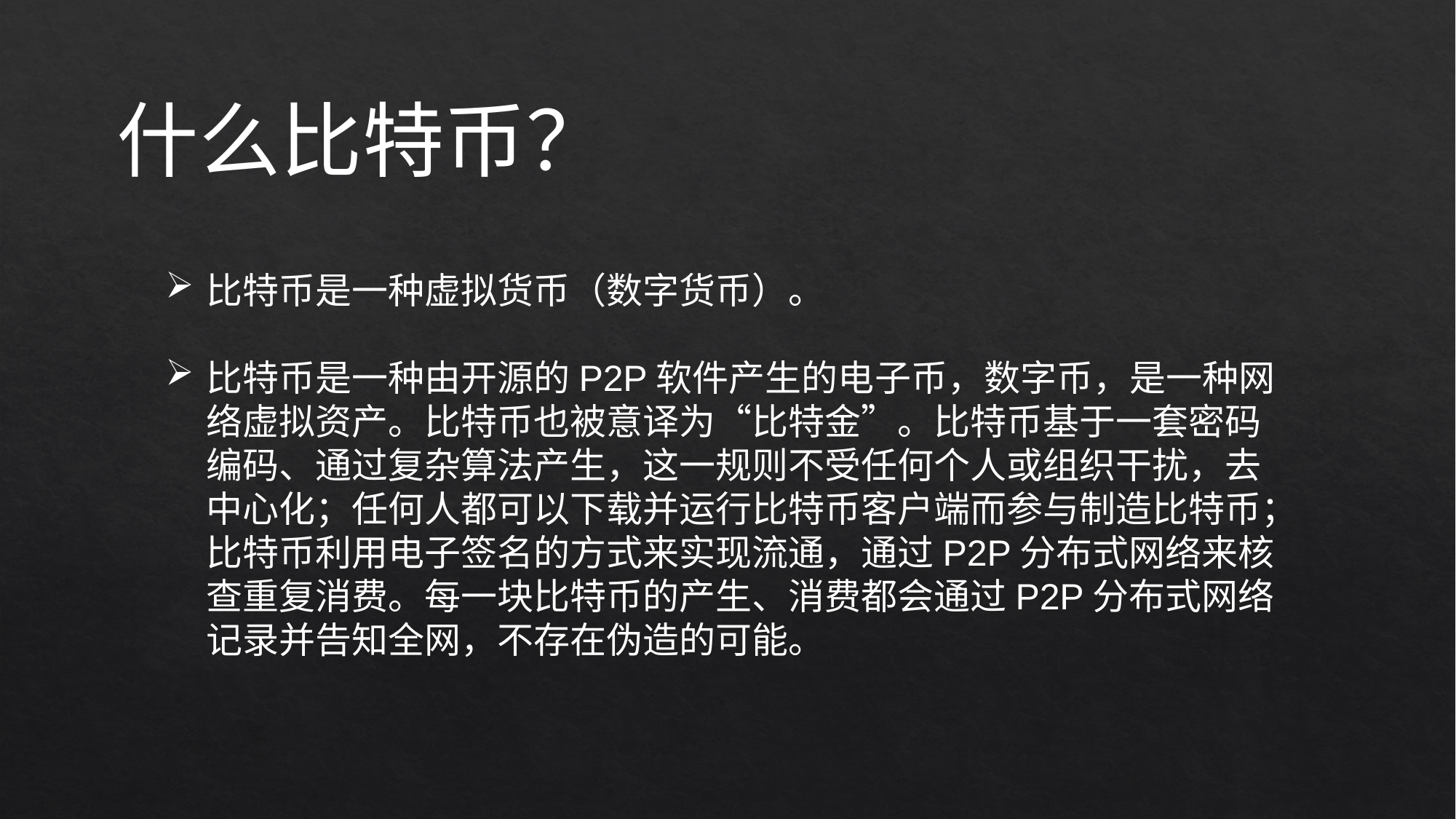

什么比特币？
比特币是一种虚拟货币（数字货币）。

比特币是一种由开源的P2P软件产生的电子币，数字币，是一种网络虚拟资产。比特币也被意译为“比特金”。比特币基于一套密码编码、通过复杂算法产生，这一规则不受任何个人或组织干扰，去中心化；任何人都可以下载并运行比特币客户端而参与制造比特币；比特币利用电子签名的方式来实现流通，通过P2P分布式网络来核查重复消费。每一块比特币的产生、消费都会通过P2P分布式网络记录并告知全网，不存在伪造的可能。